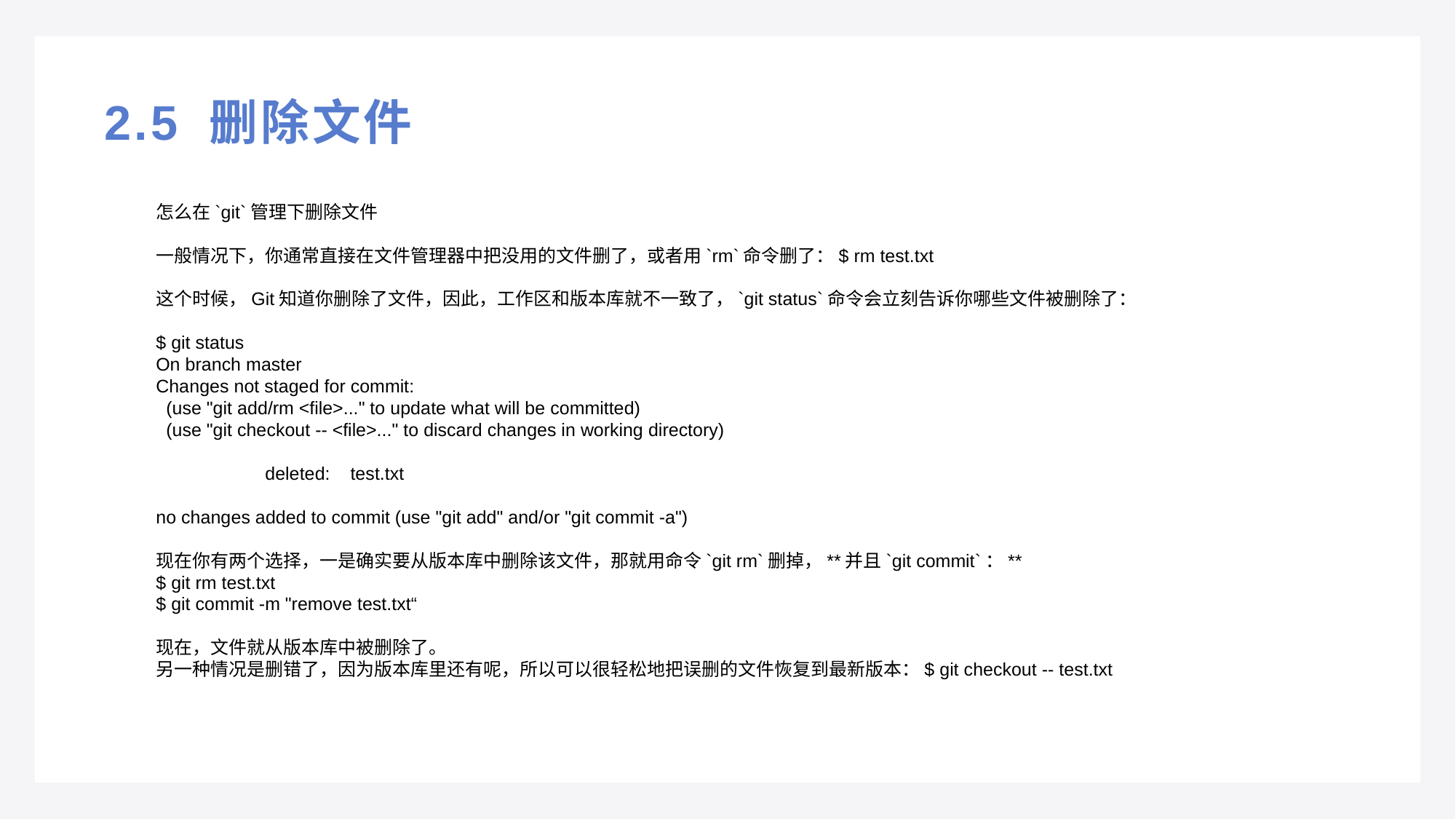

# 2.5 删除文件
怎么在`git`管理下删除文件

一般情况下，你通常直接在文件管理器中把没用的文件删了，或者用`rm`命令删了：$ rm test.txt

这个时候，Git知道你删除了文件，因此，工作区和版本库就不一致了，`git status`命令会立刻告诉你哪些文件被删除了：

$ git status
On branch master
Changes not staged for commit:
  (use "git add/rm <file>..." to update what will be committed)
  (use "git checkout -- <file>..." to discard changes in working directory)

	deleted:    test.txt

no changes added to commit (use "git add" and/or "git commit -a")

现在你有两个选择，一是确实要从版本库中删除该文件，那就用命令`git rm`删掉，**并且`git commit`：**
$ git rm test.txt
$ git commit -m "remove test.txt“

现在，文件就从版本库中被删除了。
另一种情况是删错了，因为版本库里还有呢，所以可以很轻松地把误删的文件恢复到最新版本：$ git checkout -- test.txt